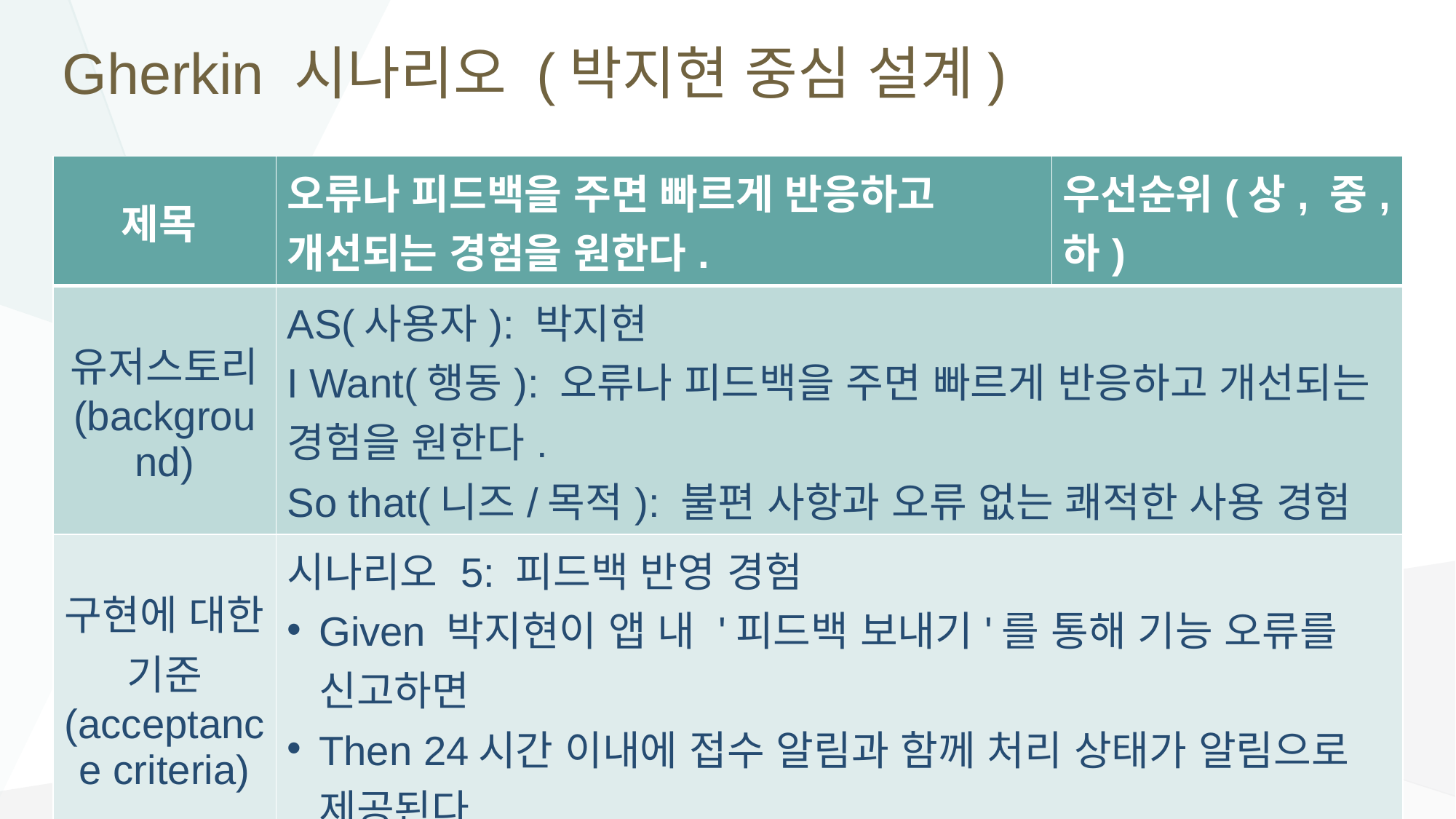

# Gherkin 시나리오 (박지현 중심 설계)
| 제목 | 오류나 피드백을 주면 빠르게 반응하고 개선되는 경험을 원한다. | 우선순위(상, 중, 하) |
| --- | --- | --- |
| 유저스토리 (background) | AS(사용자): 박지현 I Want(행동): 오류나 피드백을 주면 빠르게 반응하고 개선되는 경험을 원한다. So that(니즈/목적): 불편 사항과 오류 없는 쾌적한 사용 경험 |  |
| 구현에 대한 기준 (acceptance criteria) | 시나리오 5: 피드백 반영 경험 Given 박지현이 앱 내 '피드백 보내기'를 통해 기능 오류를 신고하면 Then 24시간 이내에 접수 알림과 함께 처리 상태가 알림으로 제공된다 |  |
| 비고 |  |  |